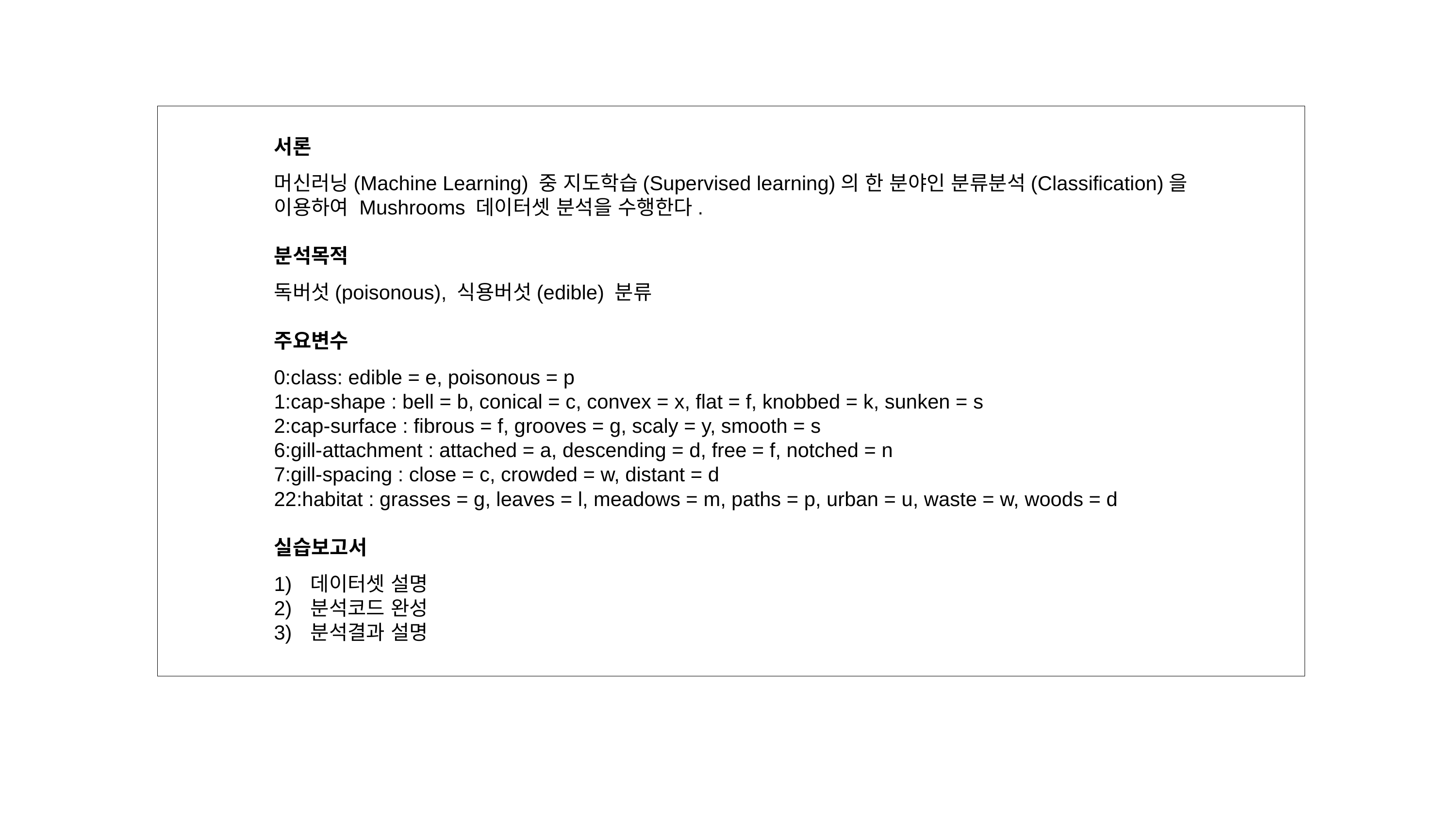

서론

머신러닝(Machine Learning) 중 지도학습(Supervised learning)의 한 분야인 분류분석(Classification)을
이용하여 Mushrooms 데이터셋 분석을 수행한다.

분석목적

독버섯(poisonous), 식용버섯(edible) 분류

주요변수

0:class: edible = e, poisonous = p
1:cap-shape : bell = b, conical = c, convex = x, flat = f, knobbed = k, sunken = s
2:cap-surface : fibrous = f, grooves = g, scaly = y, smooth = s
6:gill-attachment : attached = a, descending = d, free = f, notched = n
7:gill-spacing : close = c, crowded = w, distant = d
22:habitat : grasses = g, leaves = l, meadows = m, paths = p, urban = u, waste = w, woods = d

실습보고서

데이터셋 설명
분석코드 완성
분석결과 설명